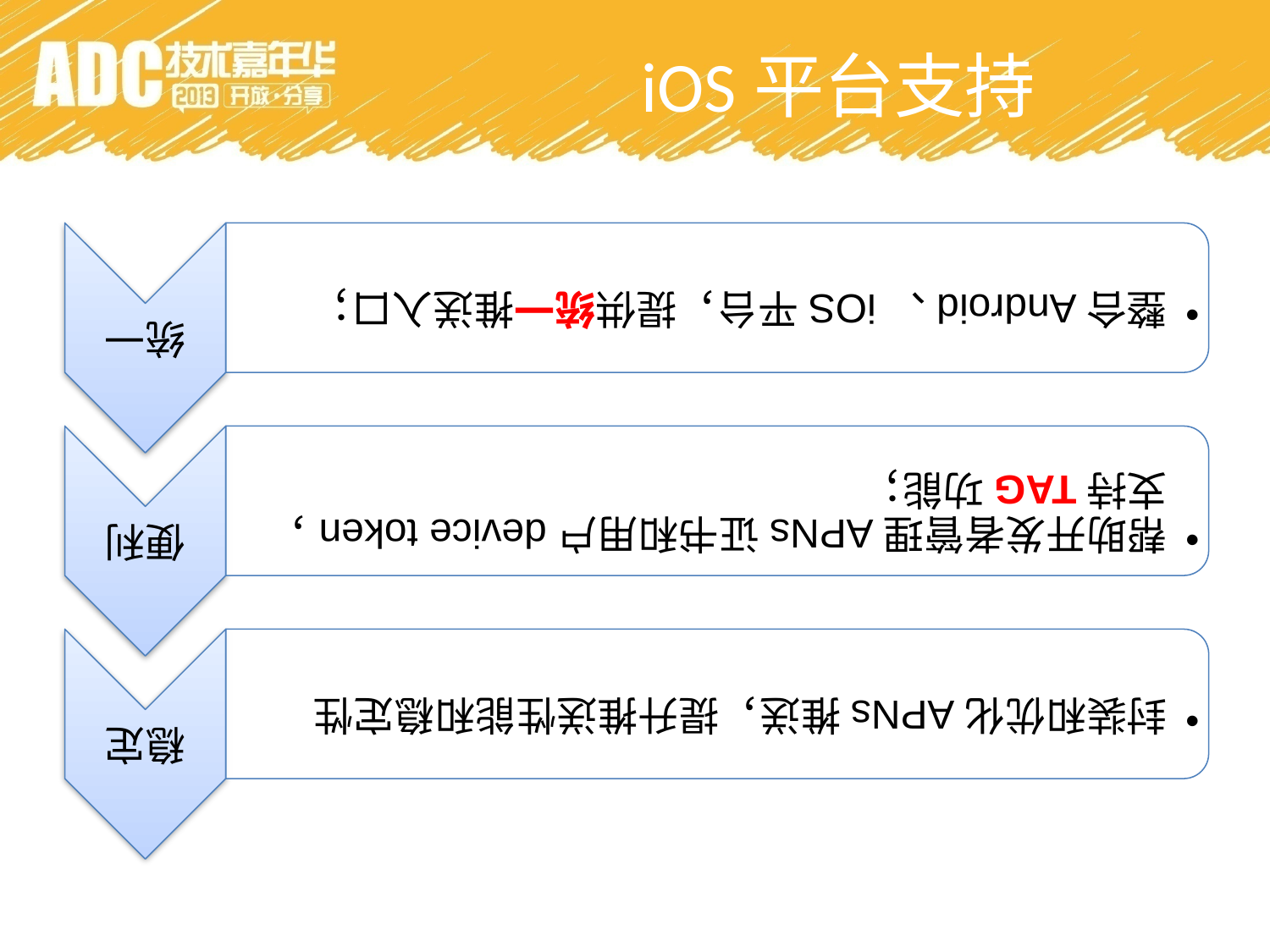

iOS平台支持
统一
整合Android、iOS平台，提供统一推送入口；
便利
帮助开发者管理APNs证书和用户device token，支持TAG功能；
稳定
封装和优化APNs推送，提升推送性能和稳定性